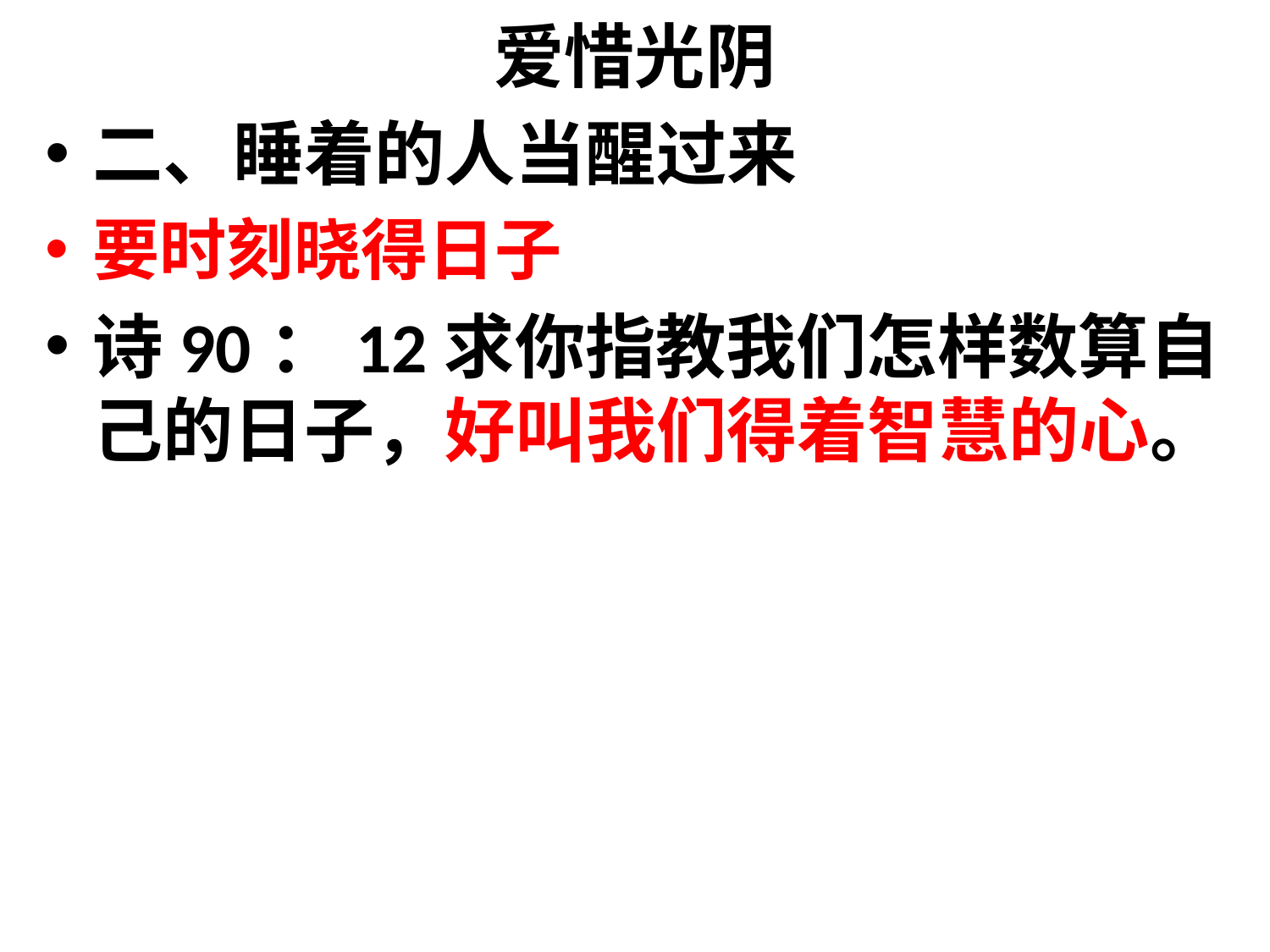

# 爱惜光阴
二、睡着的人当醒过来
要时刻晓得日子
诗90：12求你指教我们怎样数算自己的日子，好叫我们得着智慧的心。